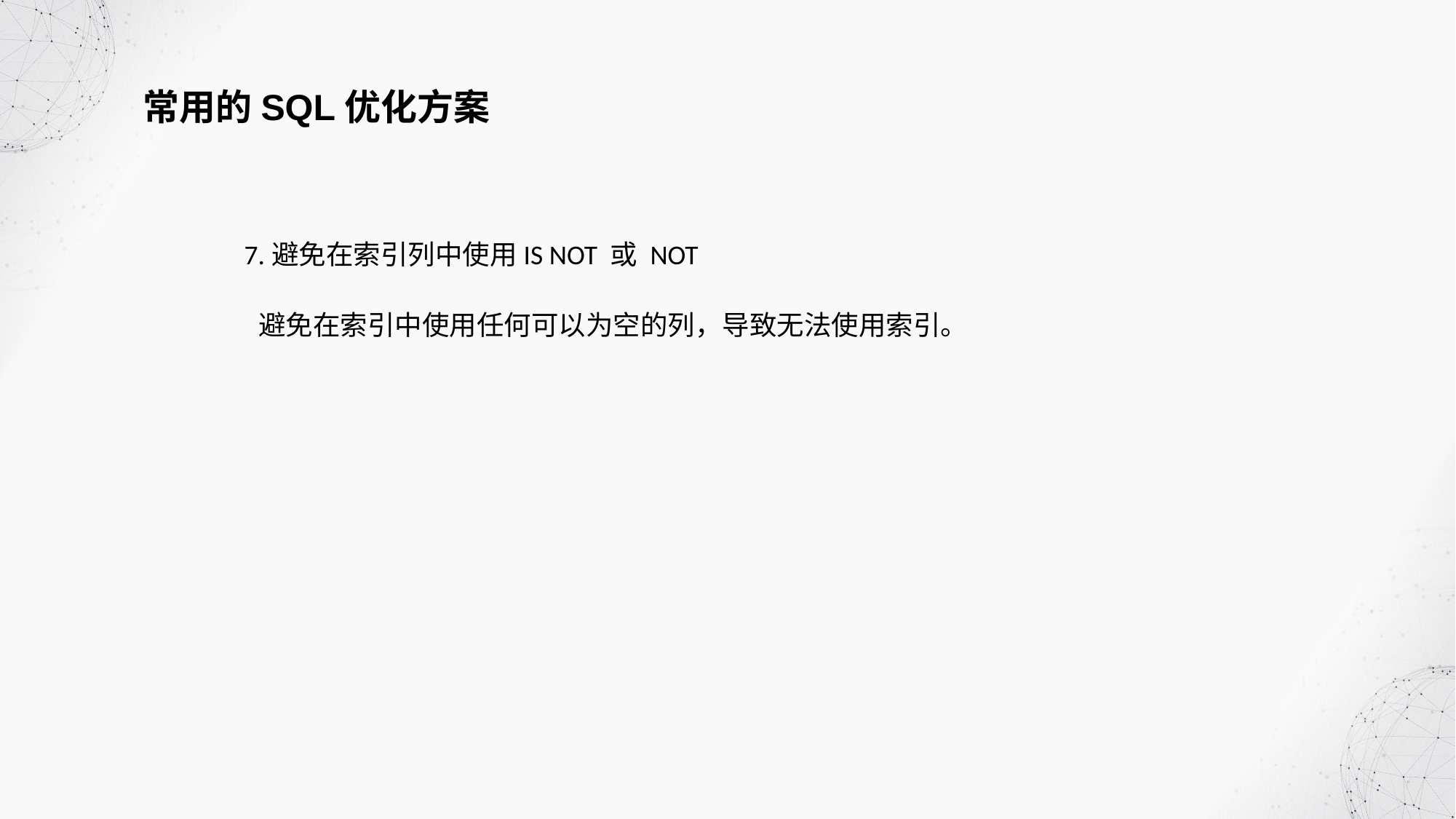

常用的SQL优化方案

7.避免在索引列中使用IS NOT 或 NOT
避免在索引中使用任何可以为空的列，导致无法使用索引。